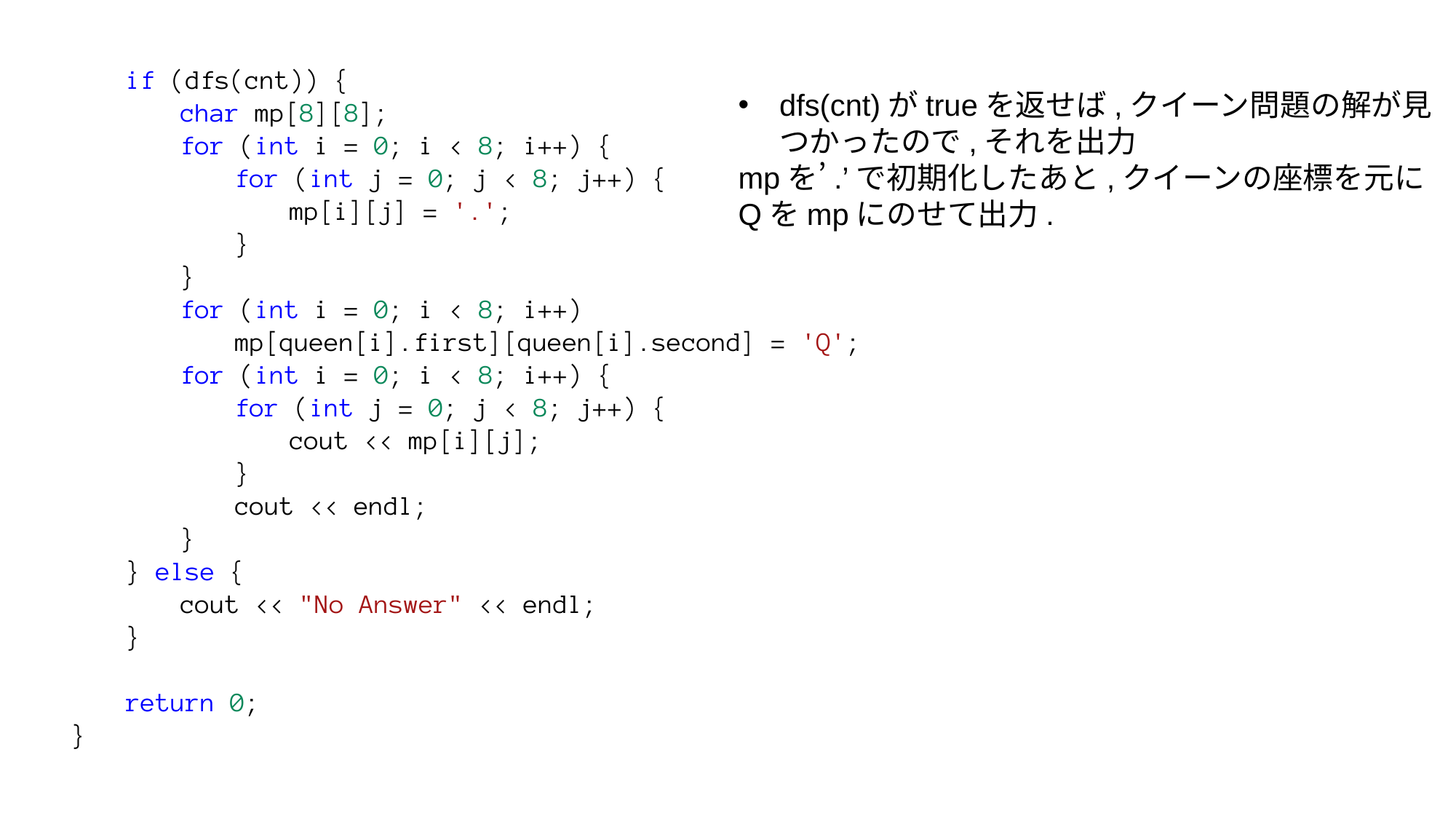

if (dfs(cnt)) {
char mp[8][8];
for (int i = 0; i < 8; i++) {
for (int j = 0; j < 8; j++) {
mp[i][j] = '.';
}
}
for (int i = 0; i < 8; i++)
mp[queen[i].first][queen[i].second] = 'Q';
for (int i = 0; i < 8; i++) {
for (int j = 0; j < 8; j++) {
cout << mp[i][j];
}
cout << endl;
}
} else {
cout << "No Answer" << endl;
}
return 0;
}
dfs(cnt)がtrueを返せば,クイーン問題の解が見つかったので,それを出力
mpを’.’で初期化したあと,クイーンの座標を元にQをmpにのせて出力.